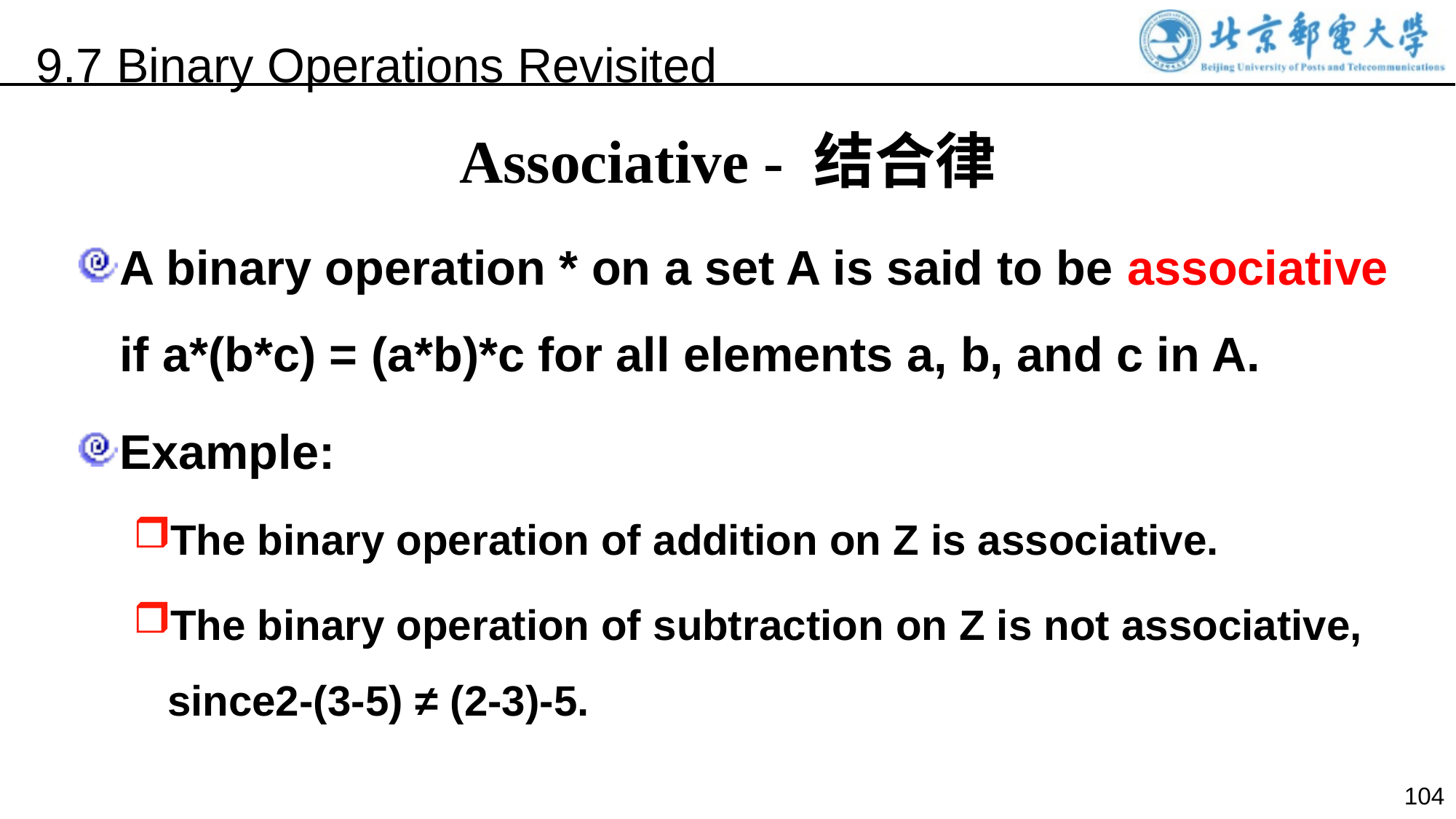

9.7 Binary Operations Revisited
Associative - 结合律
A binary operation * on a set A is said to be associative if a*(b*c) = (a*b)*c for all elements a, b, and c in A.
Example:
The binary operation of addition on Z is associative.
The binary operation of subtraction on Z is not associative, since2-(3-5) ≠ (2-3)-5.